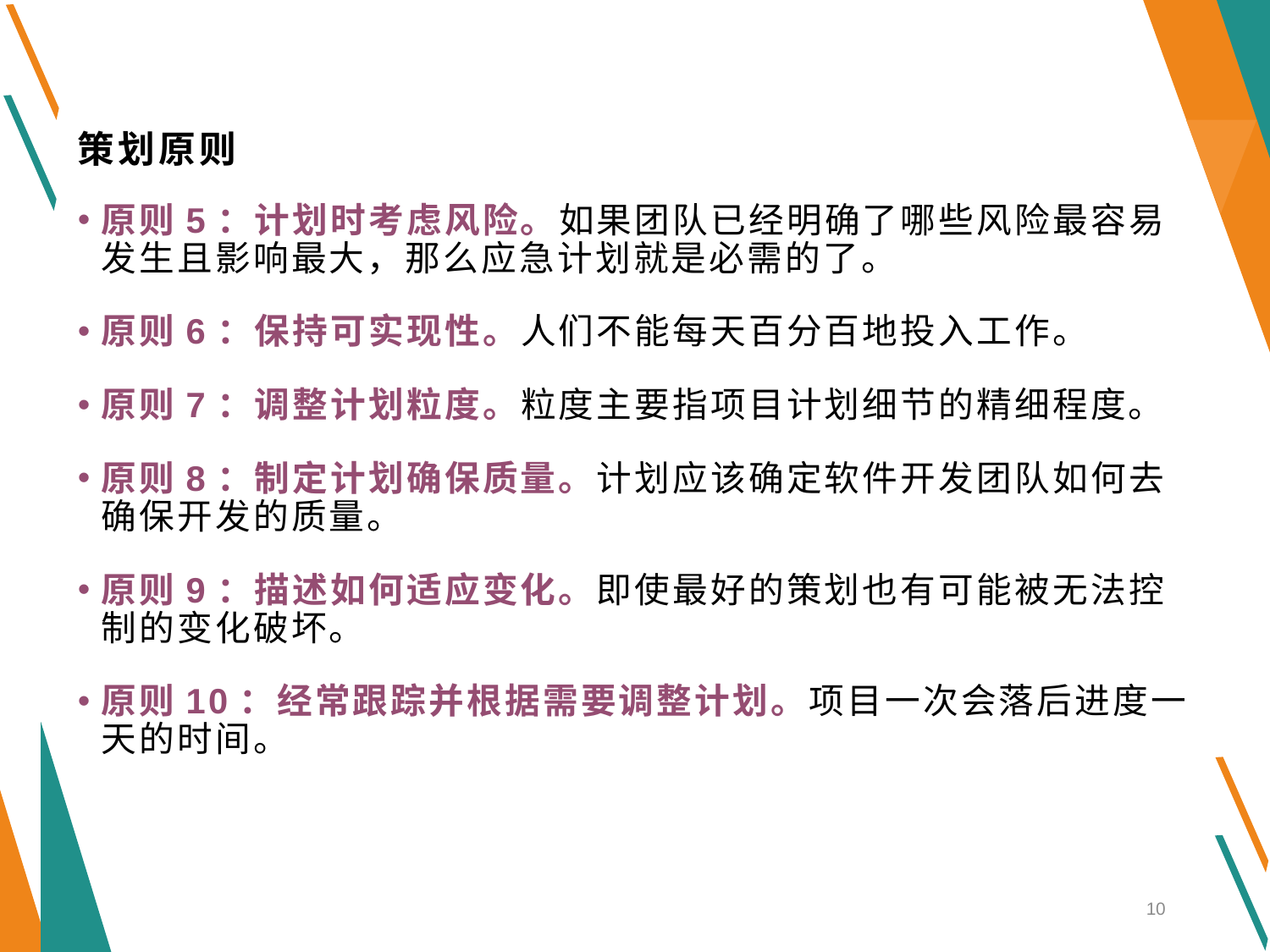

# 策划原则
原则5：计划时考虑风险。如果团队已经明确了哪些风险最容易发生且影响最大，那么应急计划就是必需的了。
原则6：保持可实现性。人们不能每天百分百地投入工作。
原则7：调整计划粒度。粒度主要指项目计划细节的精细程度。
原则8：制定计划确保质量。计划应该确定软件开发团队如何去确保开发的质量。
原则9：描述如何适应变化。即使最好的策划也有可能被无法控制的变化破坏。
原则10：经常跟踪并根据需要调整计划。项目一次会落后进度一天的时间。
10